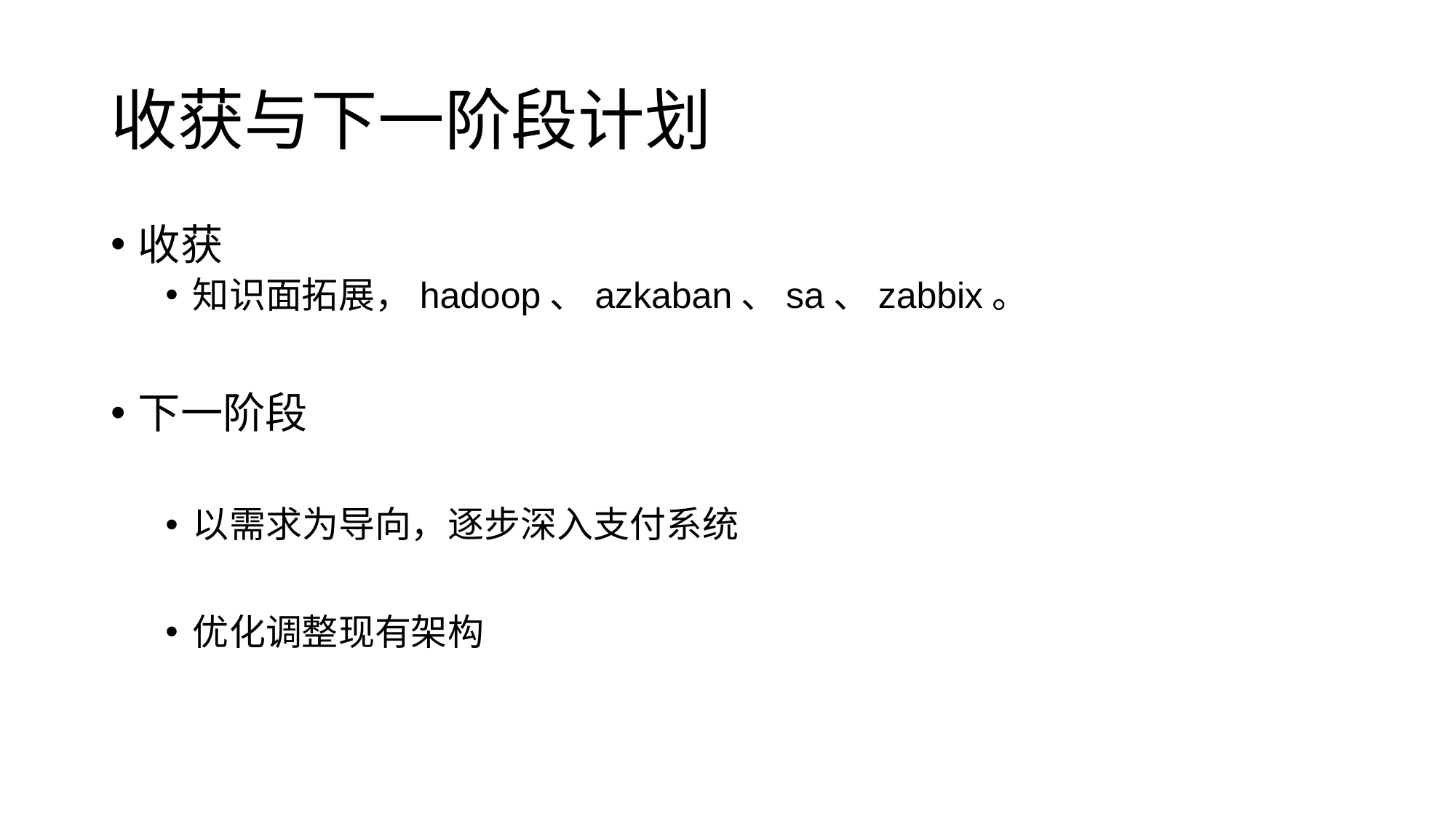

# 收获与下一阶段计划
收获
知识面拓展，hadoop、azkaban、sa、zabbix。

下一阶段

以需求为导向，逐步深入支付系统

优化调整现有架构